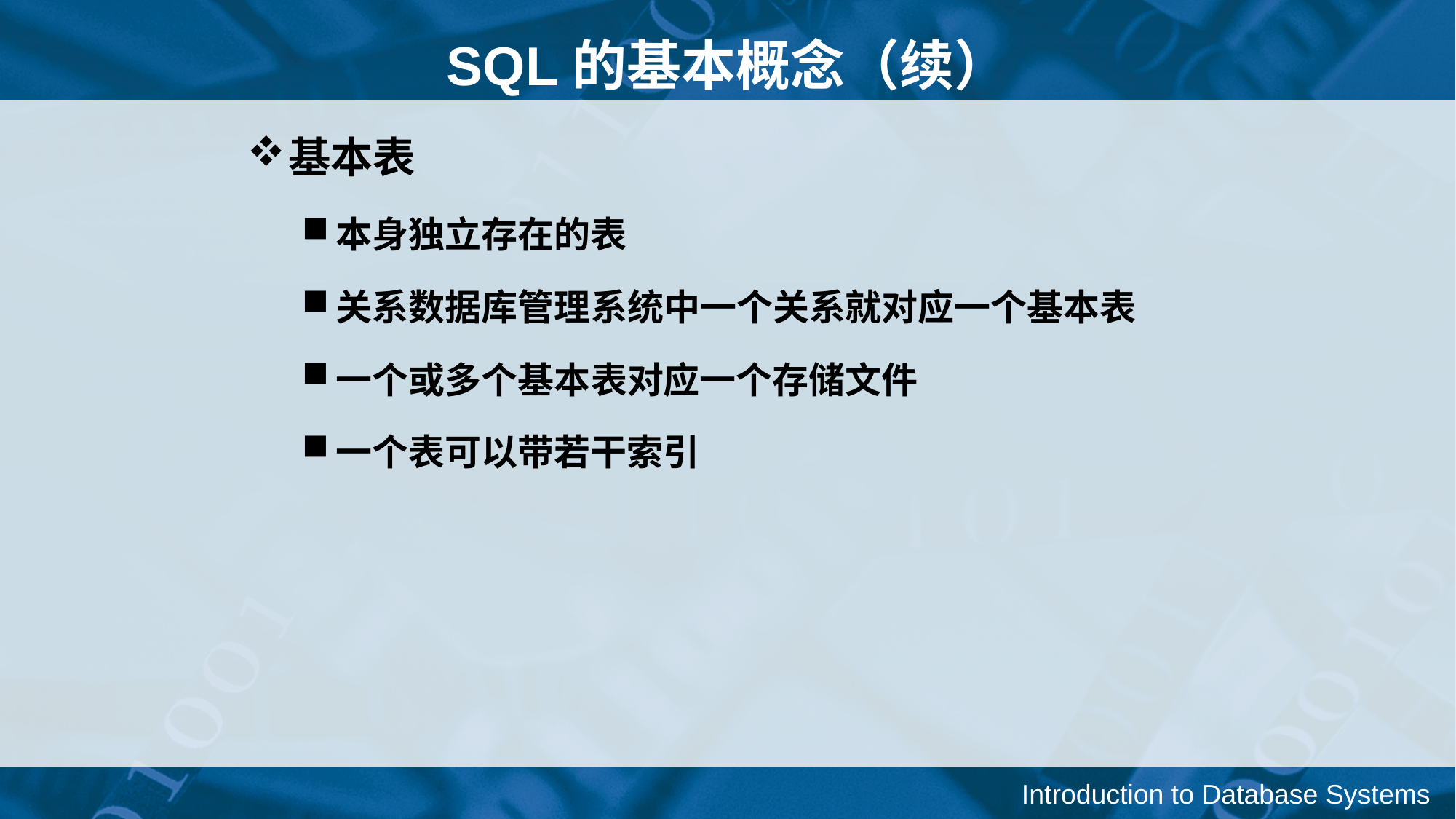

SQL的基本概念（续）
基本表
本身独立存在的表
关系数据库管理系统中一个关系就对应一个基本表
一个或多个基本表对应一个存储文件
一个表可以带若干索引